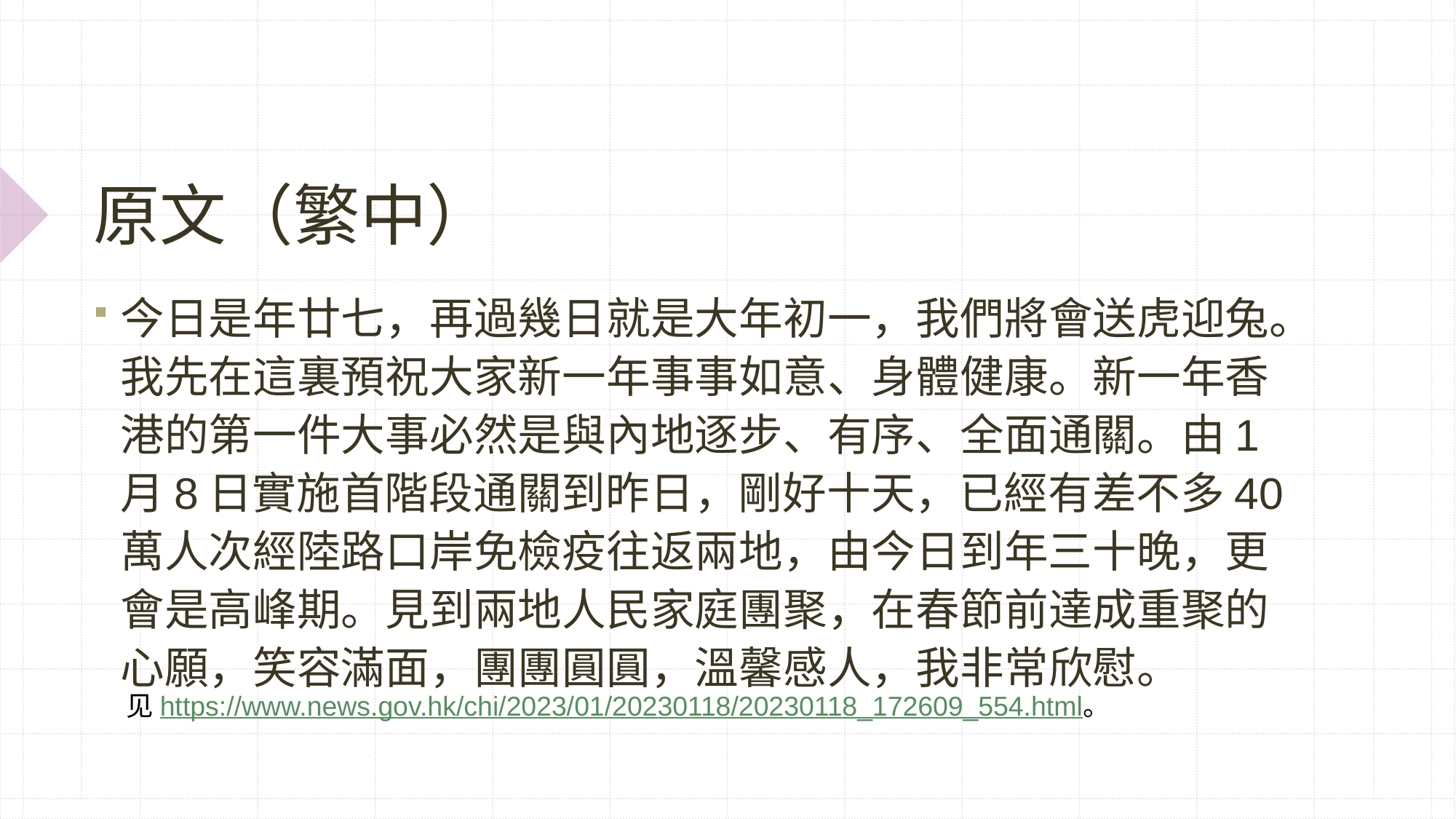

# 原文（繁中）
今日是年廿七，再過幾日就是大年初一，我們將會送虎迎兔。我先在這裏預祝大家新一年事事如意、身體健康。新一年香港的第一件大事必然是與內地逐步、有序、全面通關。由1月8日實施首階段通關到昨日，剛好十天，已經有差不多40萬人次經陸路口岸免檢疫往返兩地，由今日到年三十晚，更會是高峰期。見到兩地人民家庭團聚，在春節前達成重聚的心願，笑容滿面，團團圓圓，溫馨感人，我非常欣慰。
见https://www.news.gov.hk/chi/2023/01/20230118/20230118_172609_554.html。